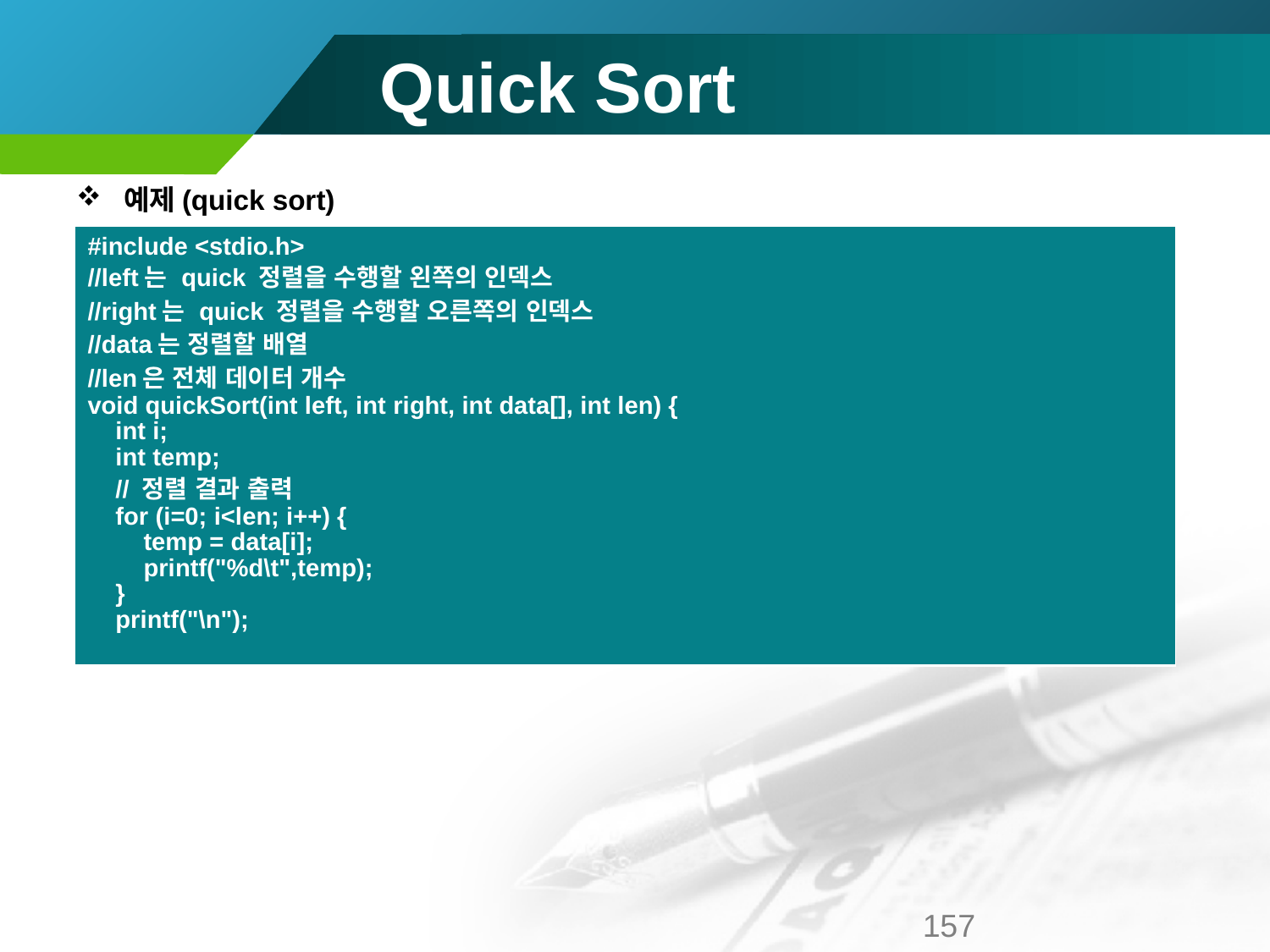

# Quick Sort
예제(quick sort)
| #include <stdio.h> //left는 quick 정렬을 수행할 왼쪽의 인덱스 //right는 quick 정렬을 수행할 오른쪽의 인덱스 //data는 정렬할 배열 //len은 전체 데이터 개수 void quickSort(int left, int right, int data[], int len) { int i; int temp; // 정렬 결과 출력 for (i=0; i<len; i++) { temp = data[i]; printf("%d\t",temp); } printf("\n"); |
| --- |
157